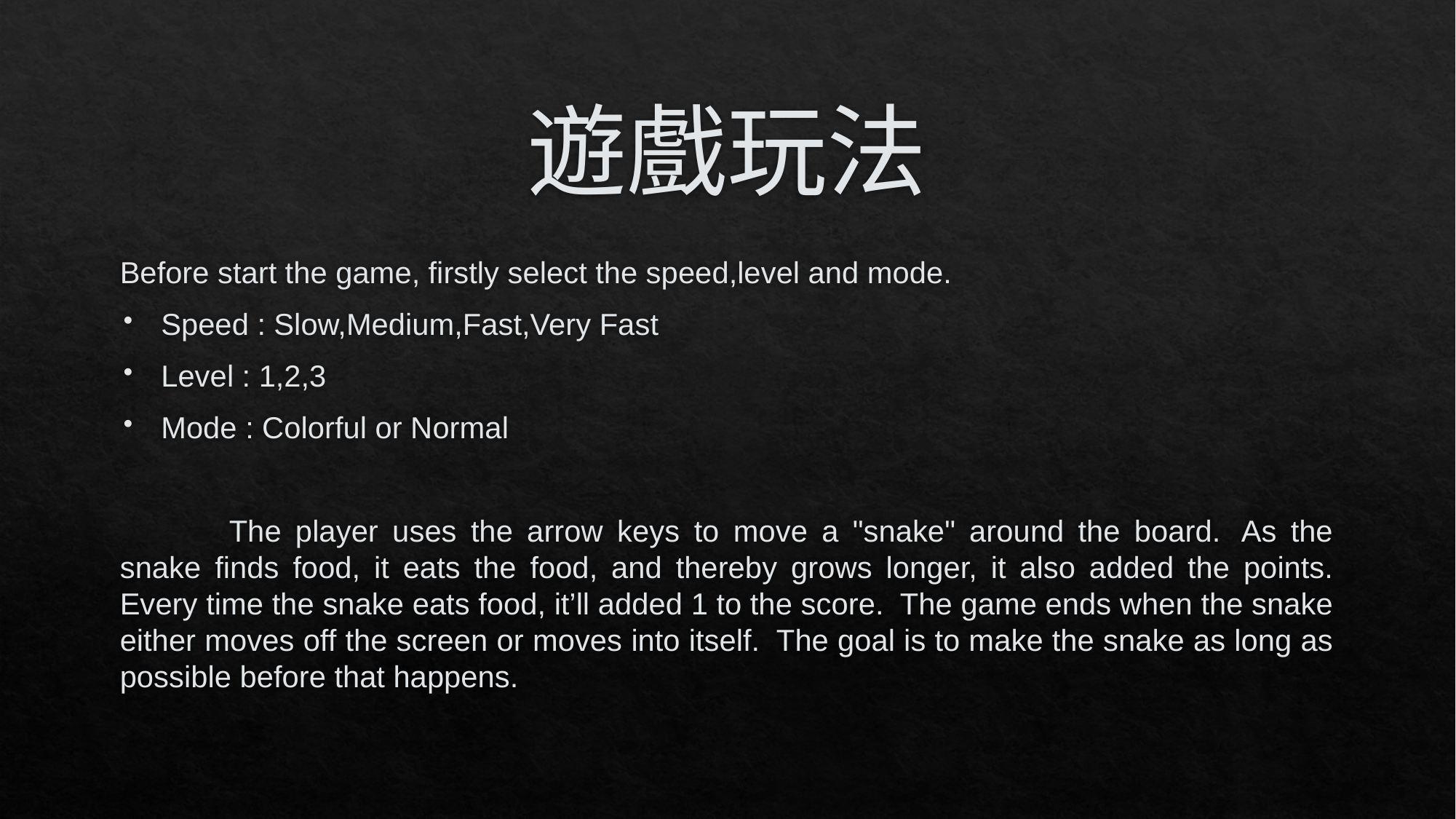

# 遊戲玩法
Before start the game, firstly select the speed,level and mode.
Speed : Slow,Medium,Fast,Very Fast
Level : 1,2,3
Mode : Colorful or Normal

	The player uses the arrow keys to move a "snake" around the board.  As the snake finds food, it eats the food, and thereby grows longer, it also added the points. Every time the snake eats food, it’ll added 1 to the score.  The game ends when the snake either moves off the screen or moves into itself.  The goal is to make the snake as long as possible before that happens.